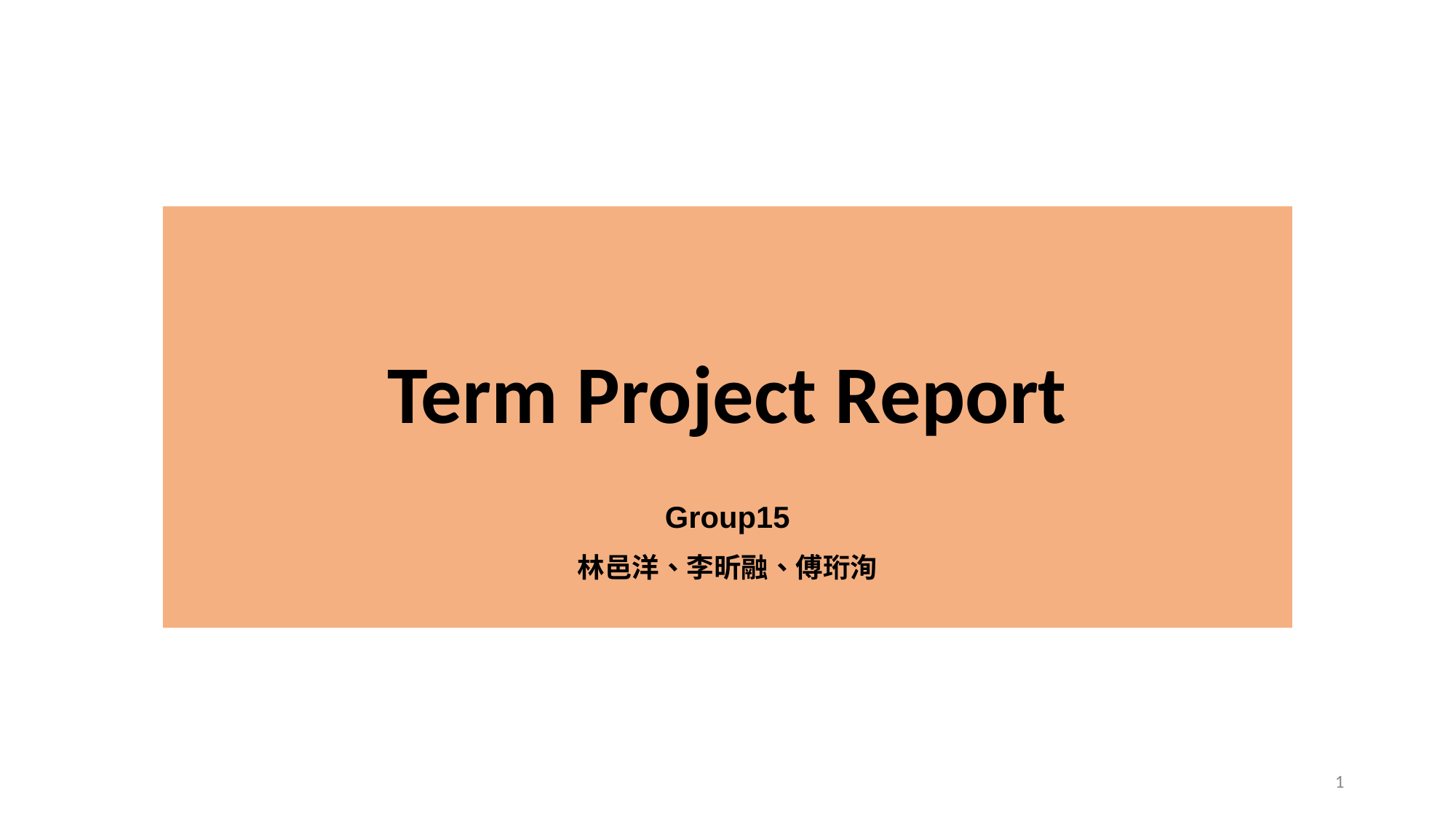

# Term Project Report

Group15
林邑洋、李昕融、傅珩洵
1